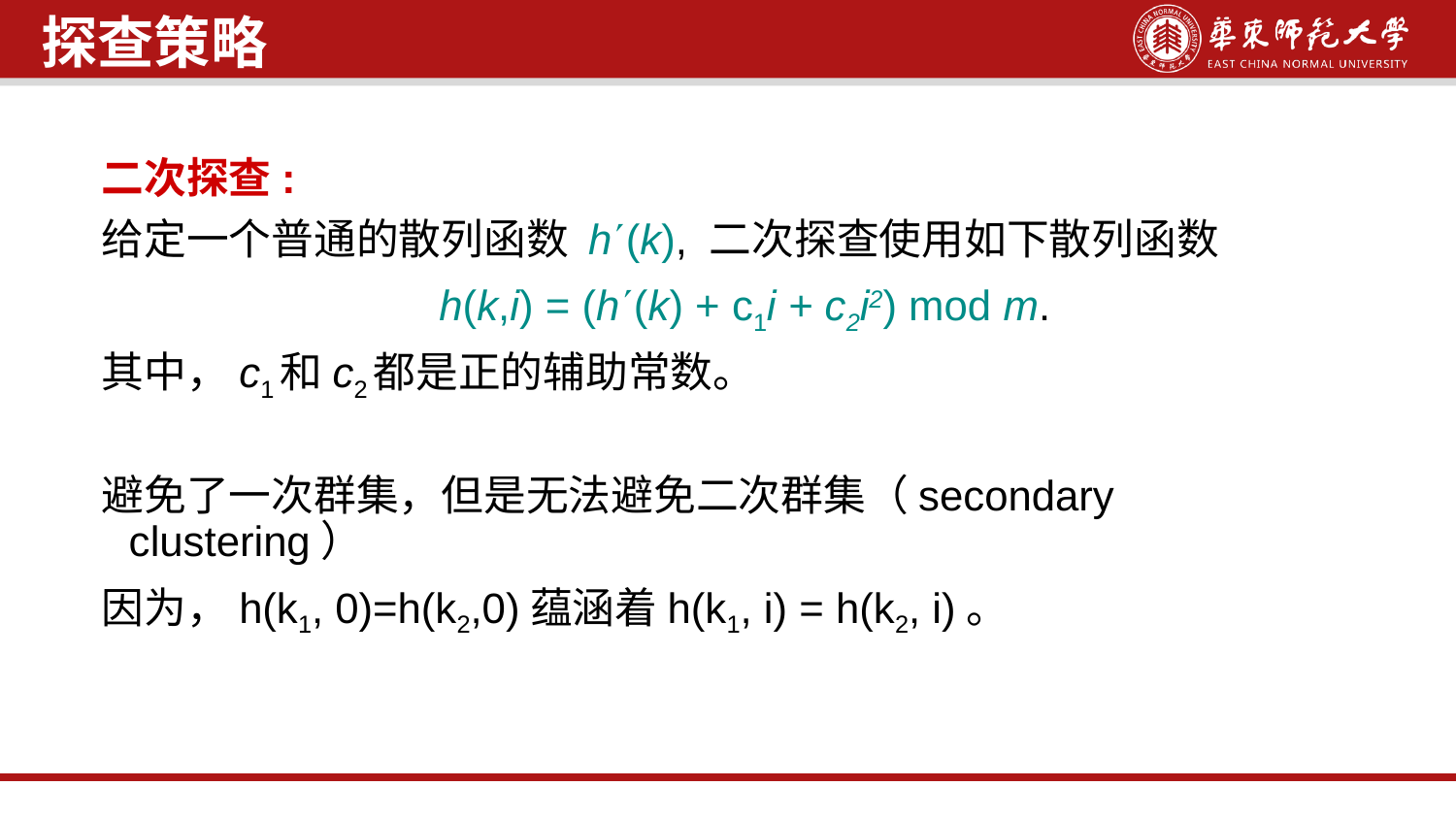

探查策略
二次探查:
给定一个普通的散列函数 h′(k), 二次探查使用如下散列函数
      h(k,i) = (h′(k) + c1i + c2i2) mod m.
其中，c1和c2都是正的辅助常数。

避免了一次群集，但是无法避免二次群集（secondary clustering）
因为，h(k1, 0)=h(k2,0)蕴涵着h(k1, i) = h(k2, i)。